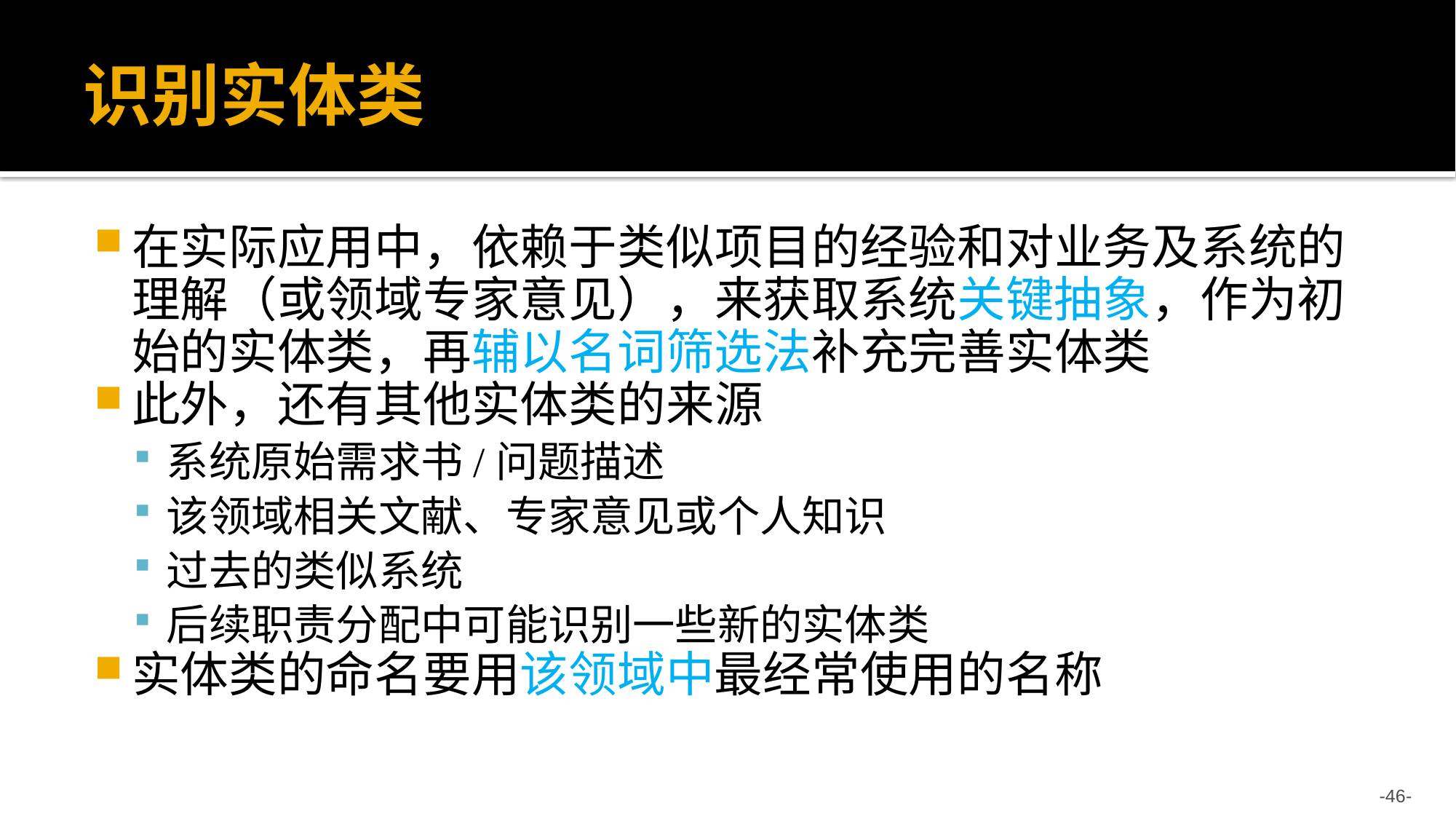

# 识别实体类
在实际应用中，依赖于类似项目的经验和对业务及系统的理解（或领域专家意见），来获取系统关键抽象，作为初始的实体类，再辅以名词筛选法补充完善实体类
此外，还有其他实体类的来源
系统原始需求书/问题描述
该领域相关文献、专家意见或个人知识
过去的类似系统
后续职责分配中可能识别一些新的实体类
实体类的命名要用该领域中最经常使用的名称
-46-